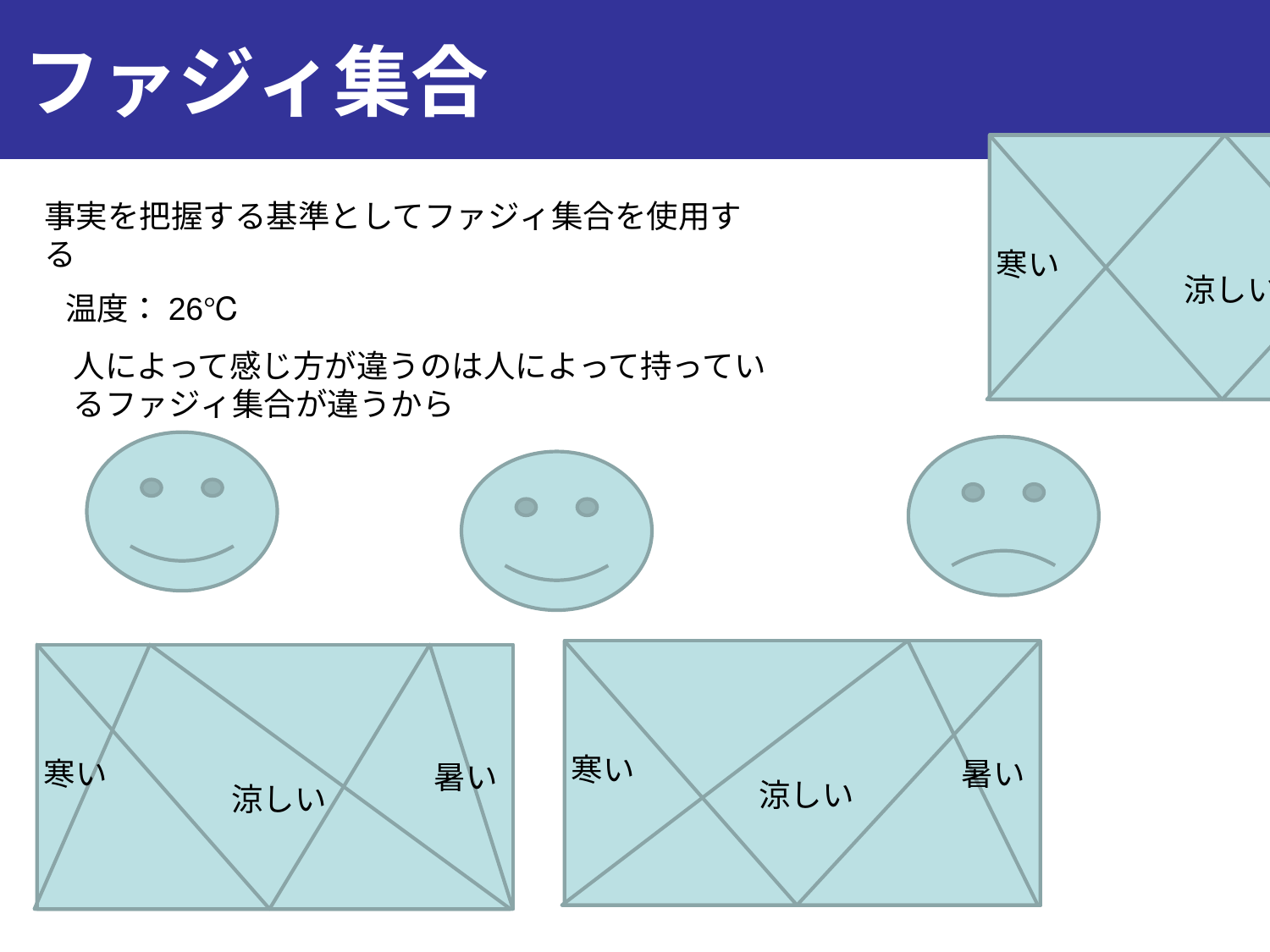

# ファジィ集合

寒い
暑い
涼しい
事実を把握する基準としてファジィ集合を使用する
温度：26℃
人によって感じ方が違うのは人によって持っているファジィ集合が違うから

寒い
暑い
涼しい

寒い
暑い
涼しい